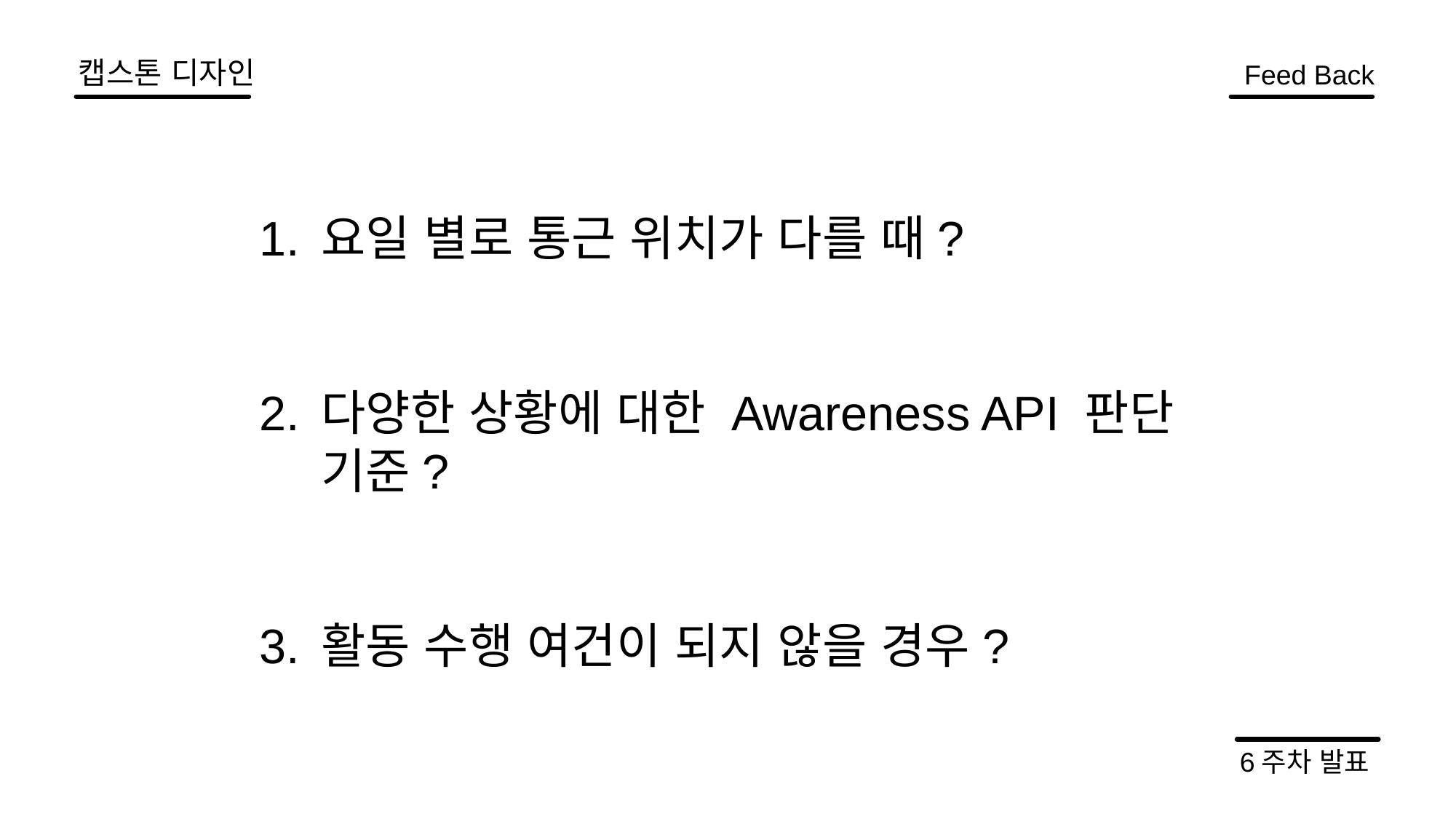

캡스톤 디자인
Feed Back
요일 별로 통근 위치가 다를 때?

다양한 상황에 대한 Awareness API 판단 기준?

활동 수행 여건이 되지 않을 경우?
6주차 발표